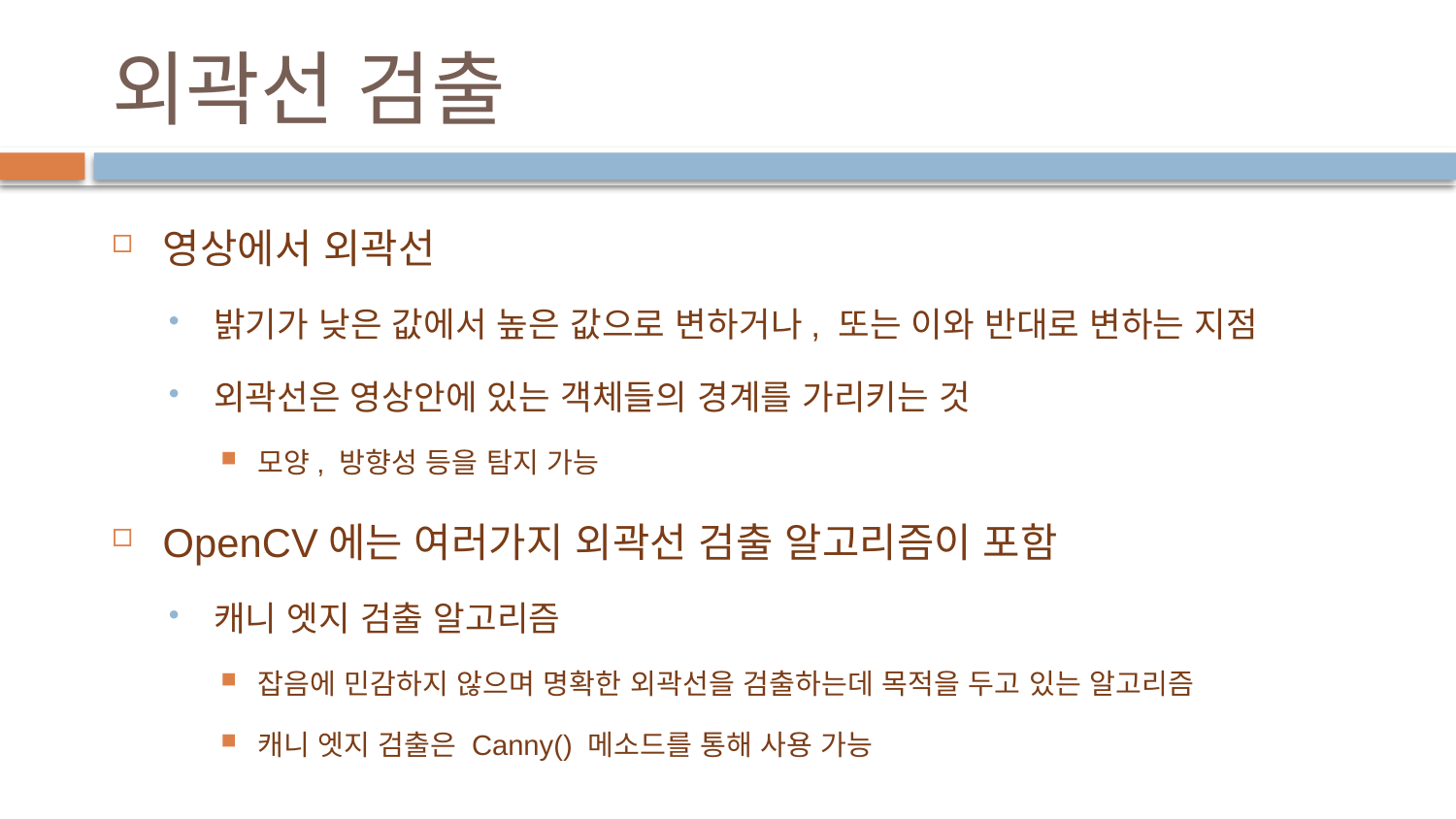

# 외곽선 검출
영상에서 외곽선
밝기가 낮은 값에서 높은 값으로 변하거나, 또는 이와 반대로 변하는 지점
외곽선은 영상안에 있는 객체들의 경계를 가리키는 것
모양, 방향성 등을 탐지 가능
OpenCV에는 여러가지 외곽선 검출 알고리즘이 포함
캐니 엣지 검출 알고리즘
잡음에 민감하지 않으며 명확한 외곽선을 검출하는데 목적을 두고 있는 알고리즘
캐니 엣지 검출은 Canny() 메소드를 통해 사용 가능